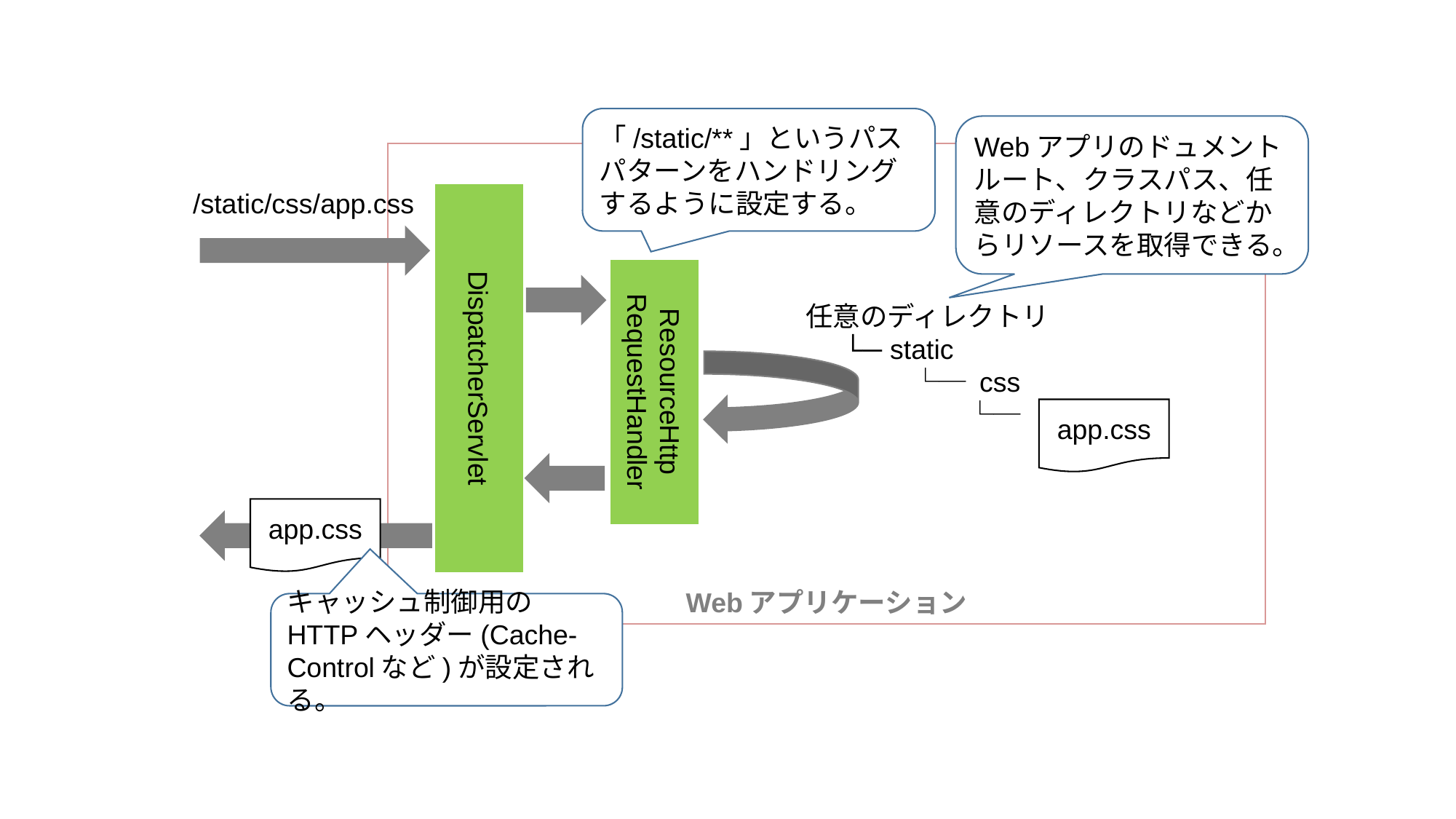

「/static/**」というパスパターンをハンドリングするように設定する。
Webアプリのドュメントルート、クラスパス、任意のディレクトリなどからリソースを取得できる。
Webアプリケーション
/static/css/app.css
DispatcherServlet

ResourceHttp
RequestHandler

任意のディレクトリ
     └─ static
　    　　└─ css
　    　　　　└─

app.css

app.css

キャッシュ制御用のHTTPヘッダー(Cache-Controlなど)が設定される。